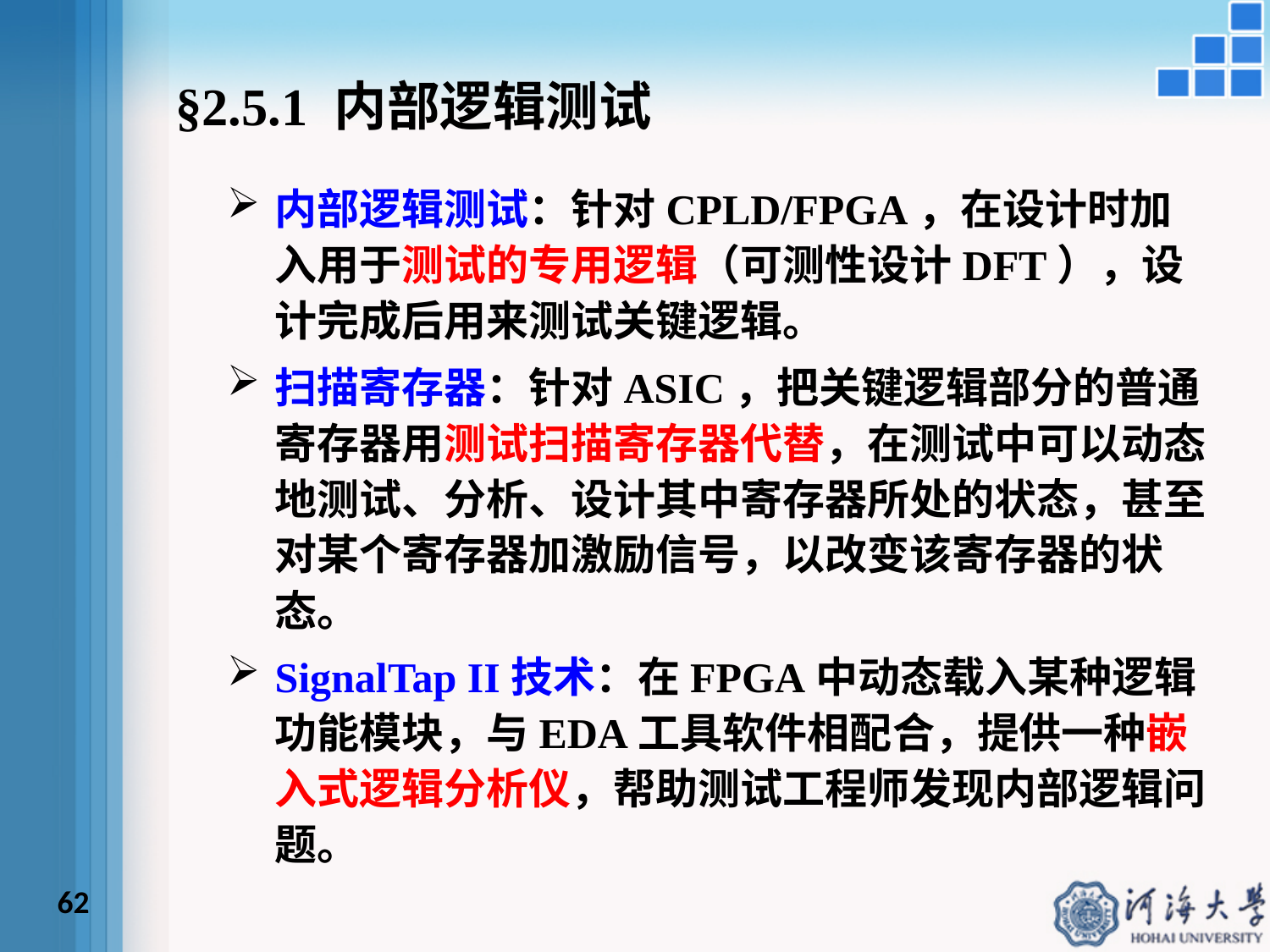

§2.5.1 内部逻辑测试
内部逻辑测试：针对CPLD/FPGA，在设计时加入用于测试的专用逻辑（可测性设计DFT），设计完成后用来测试关键逻辑。
扫描寄存器：针对ASIC，把关键逻辑部分的普通寄存器用测试扫描寄存器代替，在测试中可以动态地测试、分析、设计其中寄存器所处的状态，甚至对某个寄存器加激励信号，以改变该寄存器的状态。
SignalTap II技术：在FPGA中动态载入某种逻辑功能模块，与EDA工具软件相配合，提供一种嵌入式逻辑分析仪，帮助测试工程师发现内部逻辑问题。
62